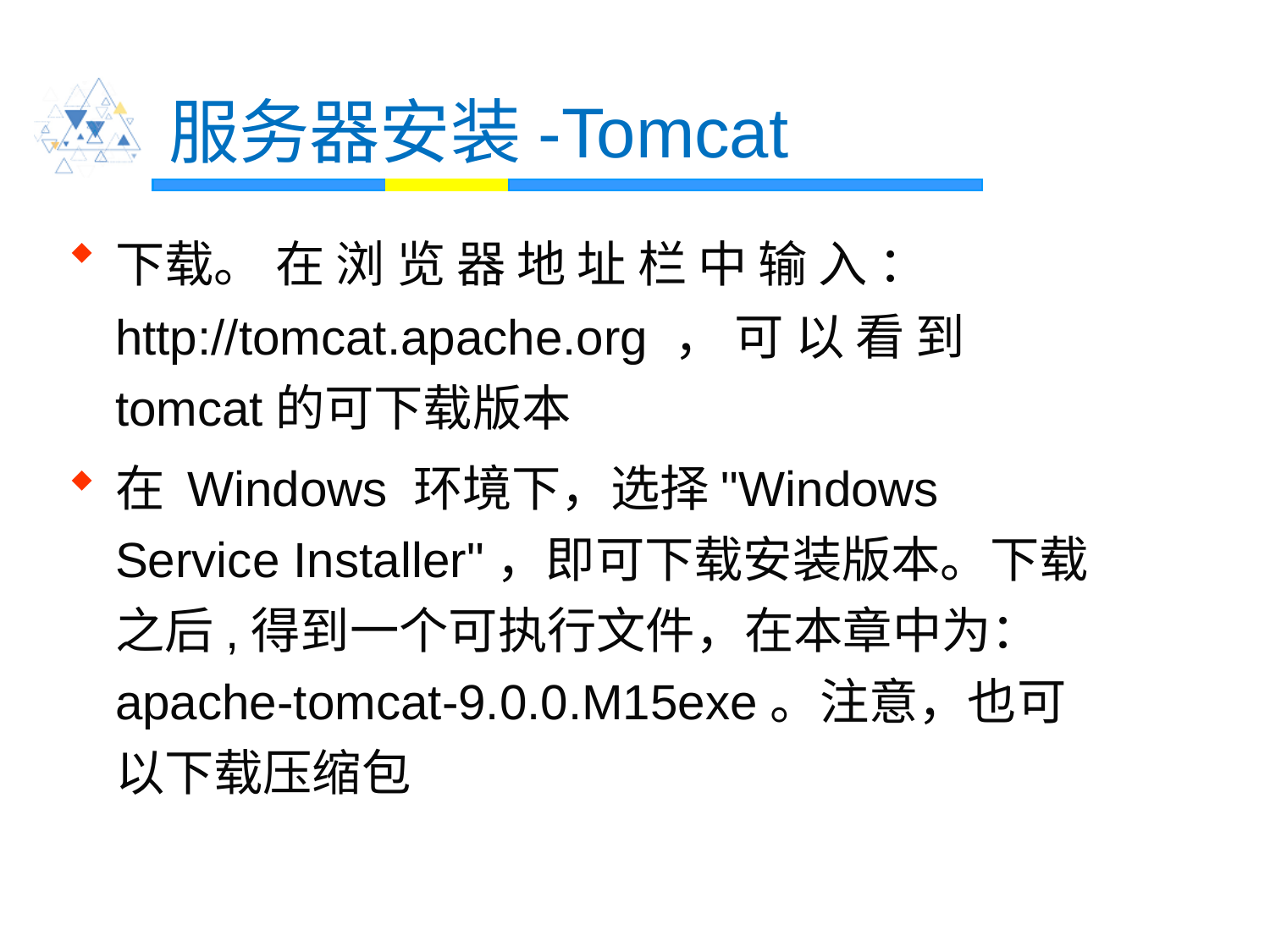

# 服务器安装-Tomcat
下载。 在 浏 览 器 地 址 栏 中 输 入 ： http://tomcat.apache.org ， 可 以 看 到 tomcat的可下载版本
在 Windows 环境下，选择"Windows Service Installer"，即可下载安装版本。下载之后,得到一个可执行文件，在本章中为：apache-tomcat-9.0.0.M15exe。注意，也可以下载压缩包